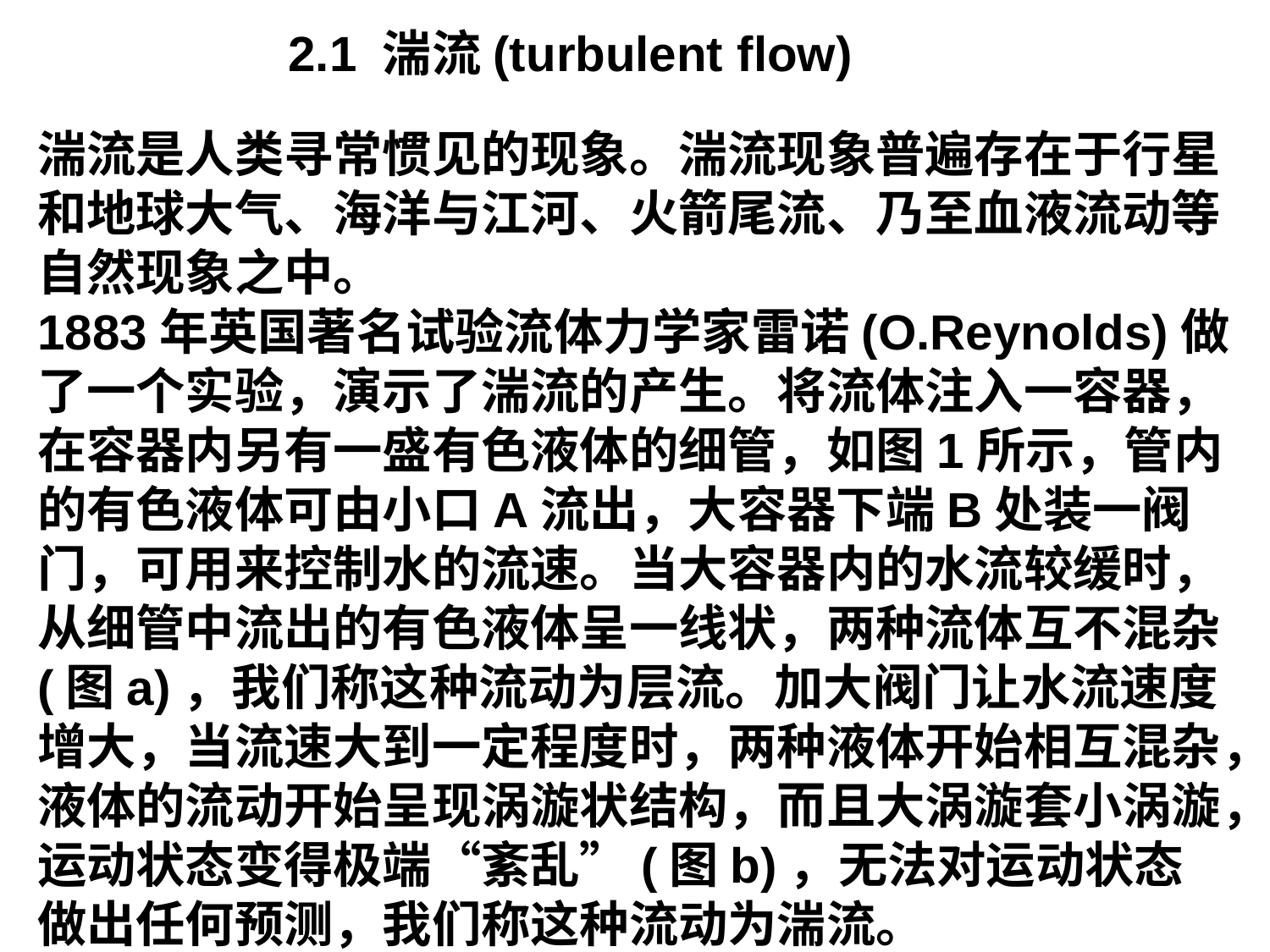

2.1 湍流(turbulent flow)
湍流是人类寻常惯见的现象。湍流现象普遍存在于行星和地球大气、海洋与江河、火箭尾流、乃至血液流动等自然现象之中。
1883年英国著名试验流体力学家雷诺(O.Reynolds)做了一个实验，演示了湍流的产生。将流体注入一容器，在容器内另有一盛有色液体的细管，如图1所示，管内的有色液体可由小口A流出，大容器下端B处装一阀门，可用来控制水的流速。当大容器内的水流较缓时，从细管中流出的有色液体呈一线状，两种流体互不混杂(图a)，我们称这种流动为层流。加大阀门让水流速度增大，当流速大到一定程度时，两种液体开始相互混杂，液体的流动开始呈现涡漩状结构，而且大涡漩套小涡漩，运动状态变得极端“紊乱”(图b)，无法对运动状态做出任何预测，我们称这种流动为湍流。